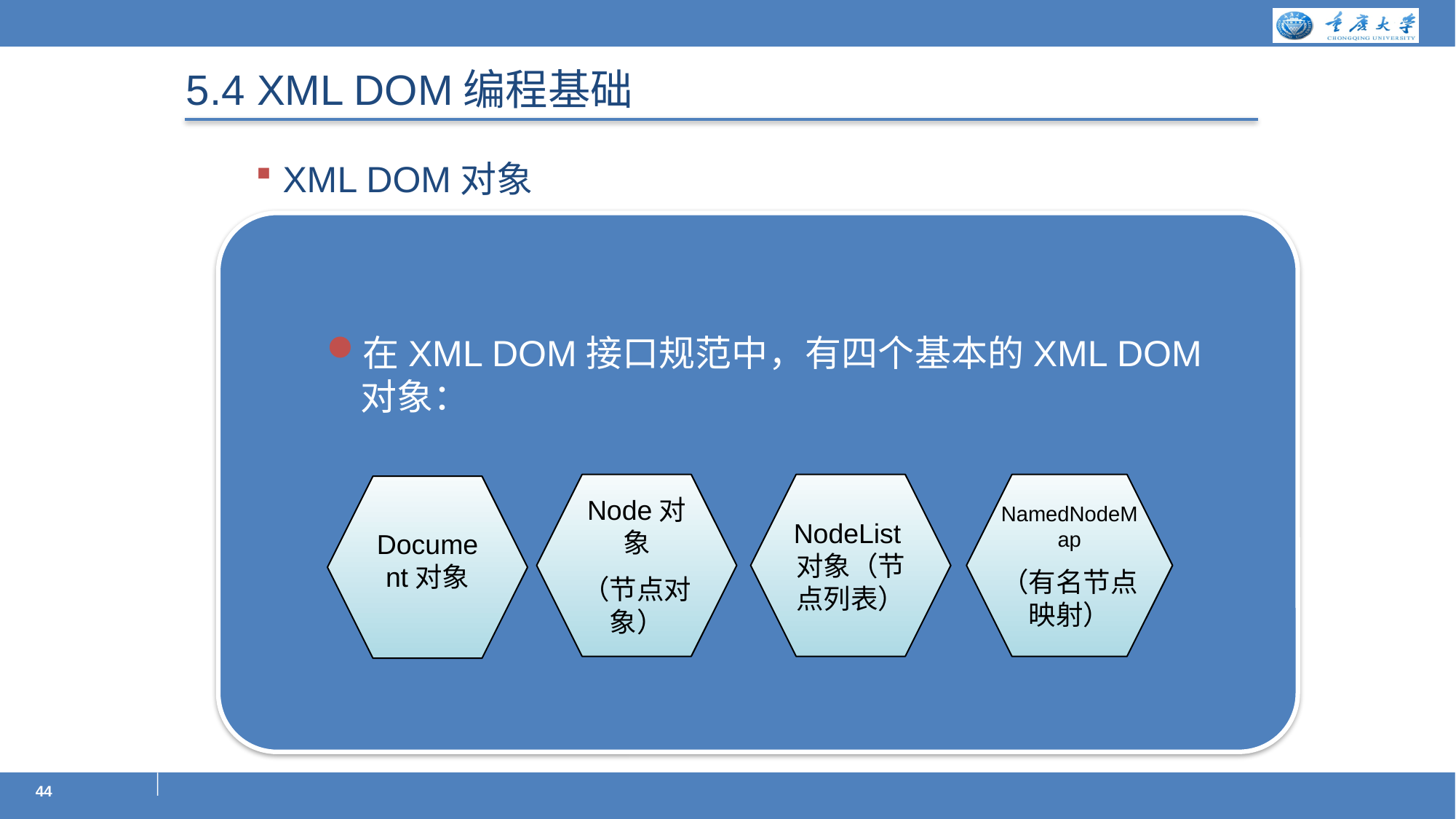

5.4 XML DOM编程基础
XML DOM对象

在XML DOM接口规范中，有四个基本的XML DOM对象：

Node对象
（节点对象）
NodeList对象（节点列表）
NamedNodeMap
（有名节点映射）

Document对象

44